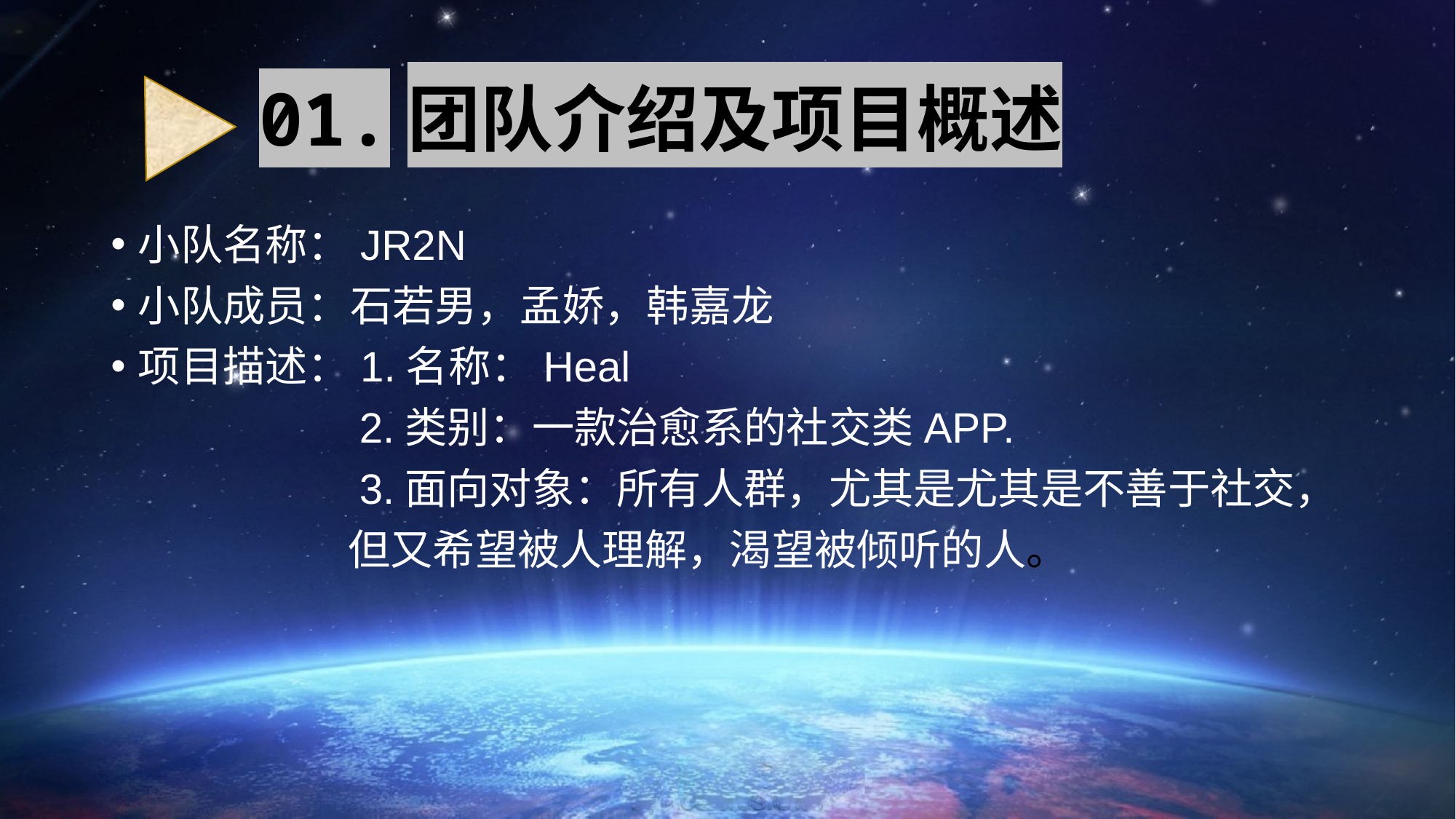

# 01.团队介绍及项目概述

小队名称：JR2N
小队成员：石若男，孟娇，韩嘉龙
项目描述：1.名称：Heal
                     2.类别：一款治愈系的社交类APP.
                     3.面向对象：所有人群，尤其是尤其是不善于社交，
                        但又希望被人理解，渴望被倾听的人。